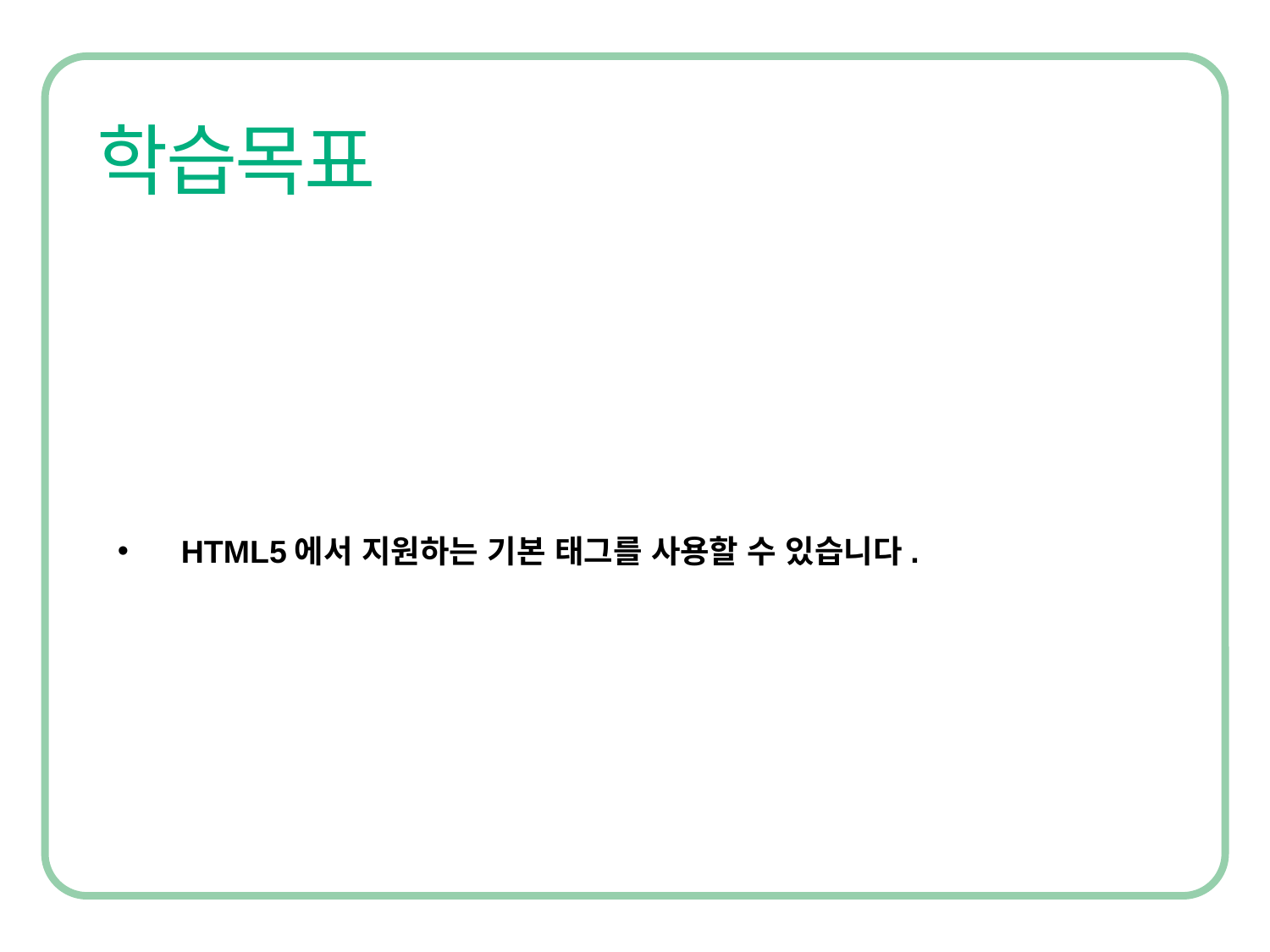

HTML5에서 지원하는 기본 태그를 사용할 수 있습니다.